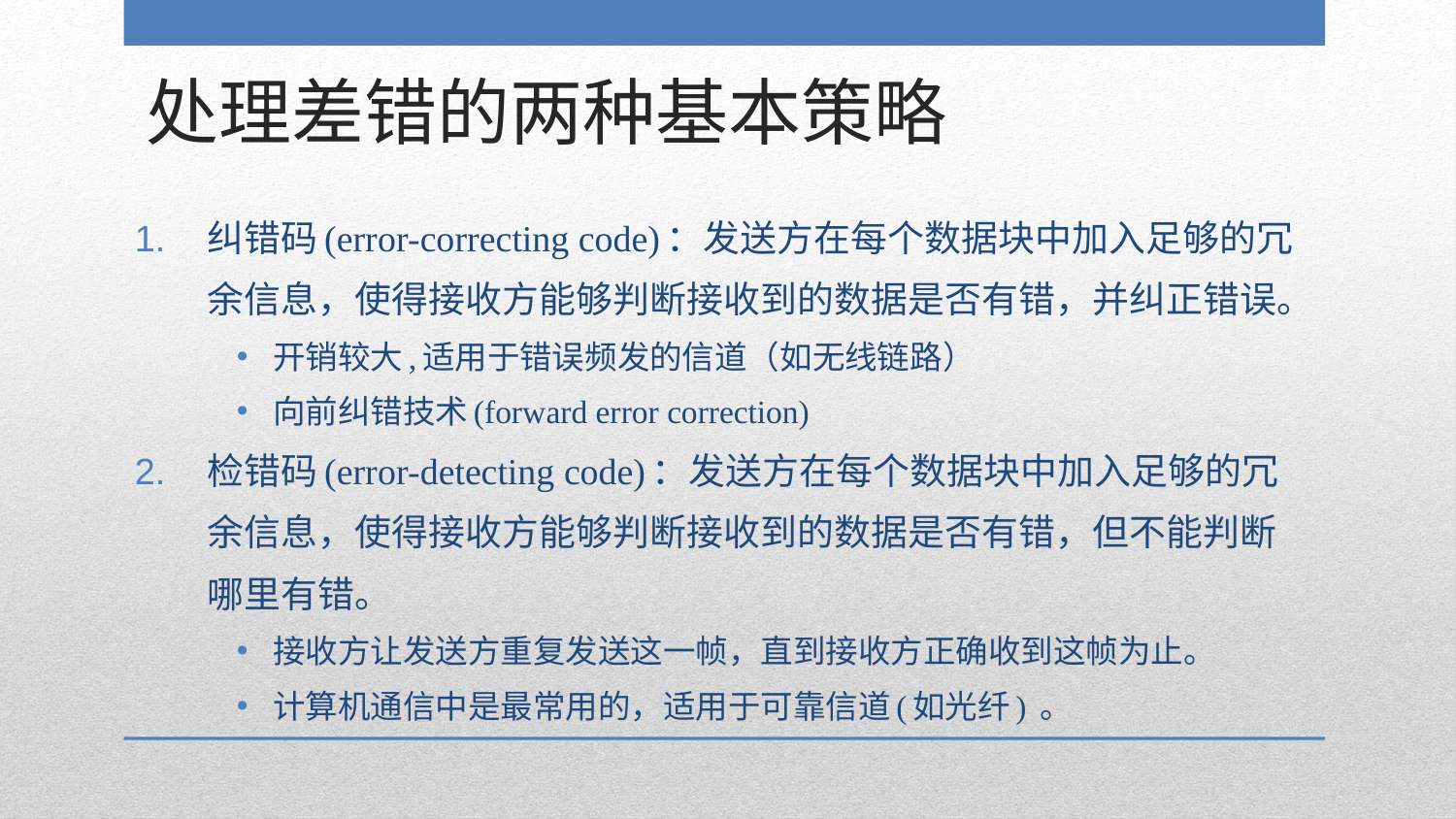

处理差错的两种基本策略
纠错码(error-correcting code)：发送方在每个数据块中加入足够的冗余信息，使得接收方能够判断接收到的数据是否有错，并纠正错误。
开销较大,适用于错误频发的信道（如无线链路）
向前纠错技术(forward error correction)
检错码(error-detecting code)：发送方在每个数据块中加入足够的冗余信息，使得接收方能够判断接收到的数据是否有错，但不能判断哪里有错。
接收方让发送方重复发送这一帧，直到接收方正确收到这帧为止。
计算机通信中是最常用的，适用于可靠信道(如光纤) 。